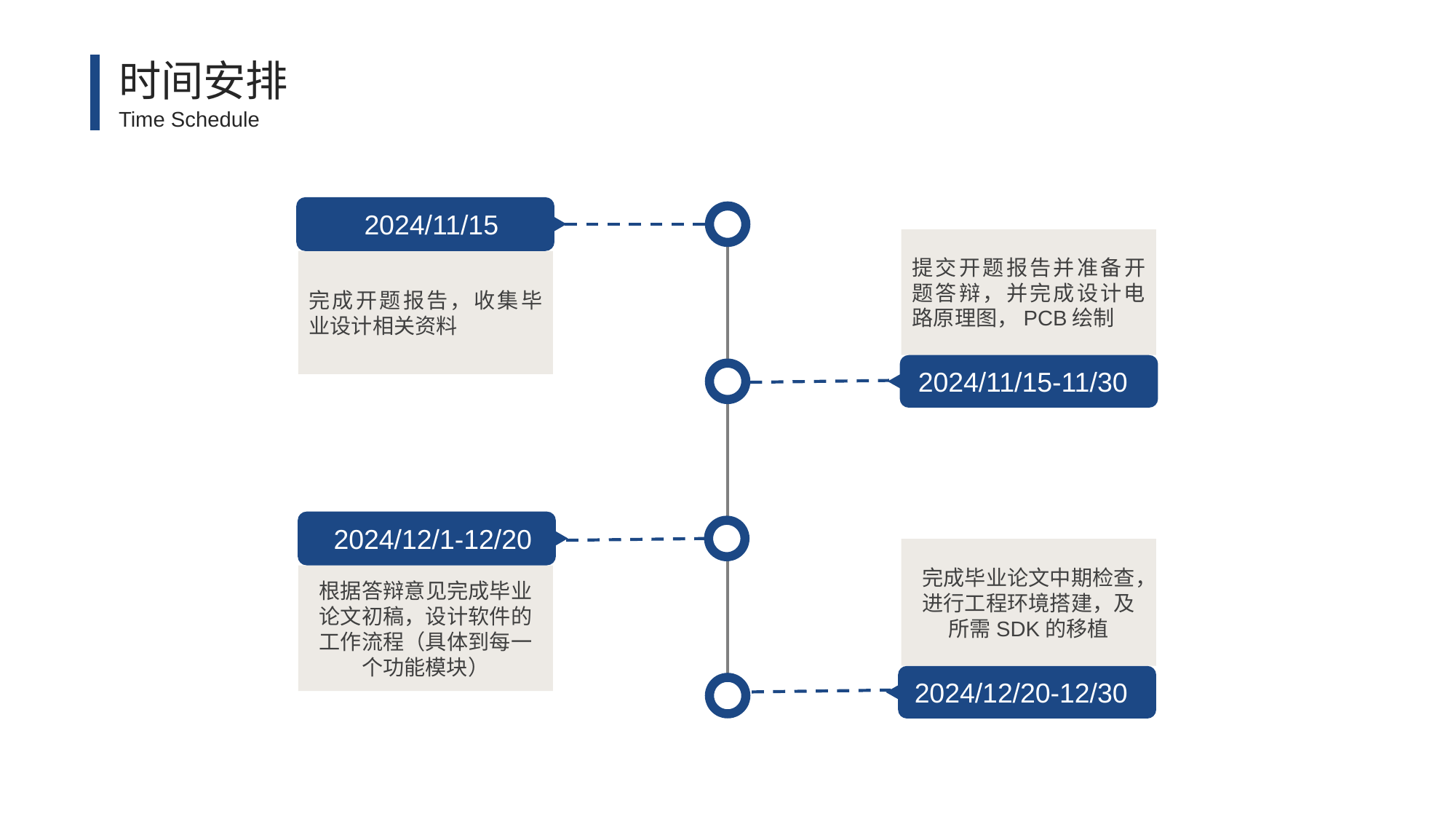

时间安排
Time Schedule
2024/11/15

提交开题报告并准备开题答辩，并完成设计电路原理图，PCB绘制
完成开题报告，收集毕业设计相关资料
2024/11/15-11/30

2024/12/1-12/20

完成毕业论文中期检查，进行工程环境搭建，及所需SDK的移植
根据答辩意见完成毕业论文初稿，设计软件的工作流程（具体到每一个功能模块）
2024/12/20-12/30